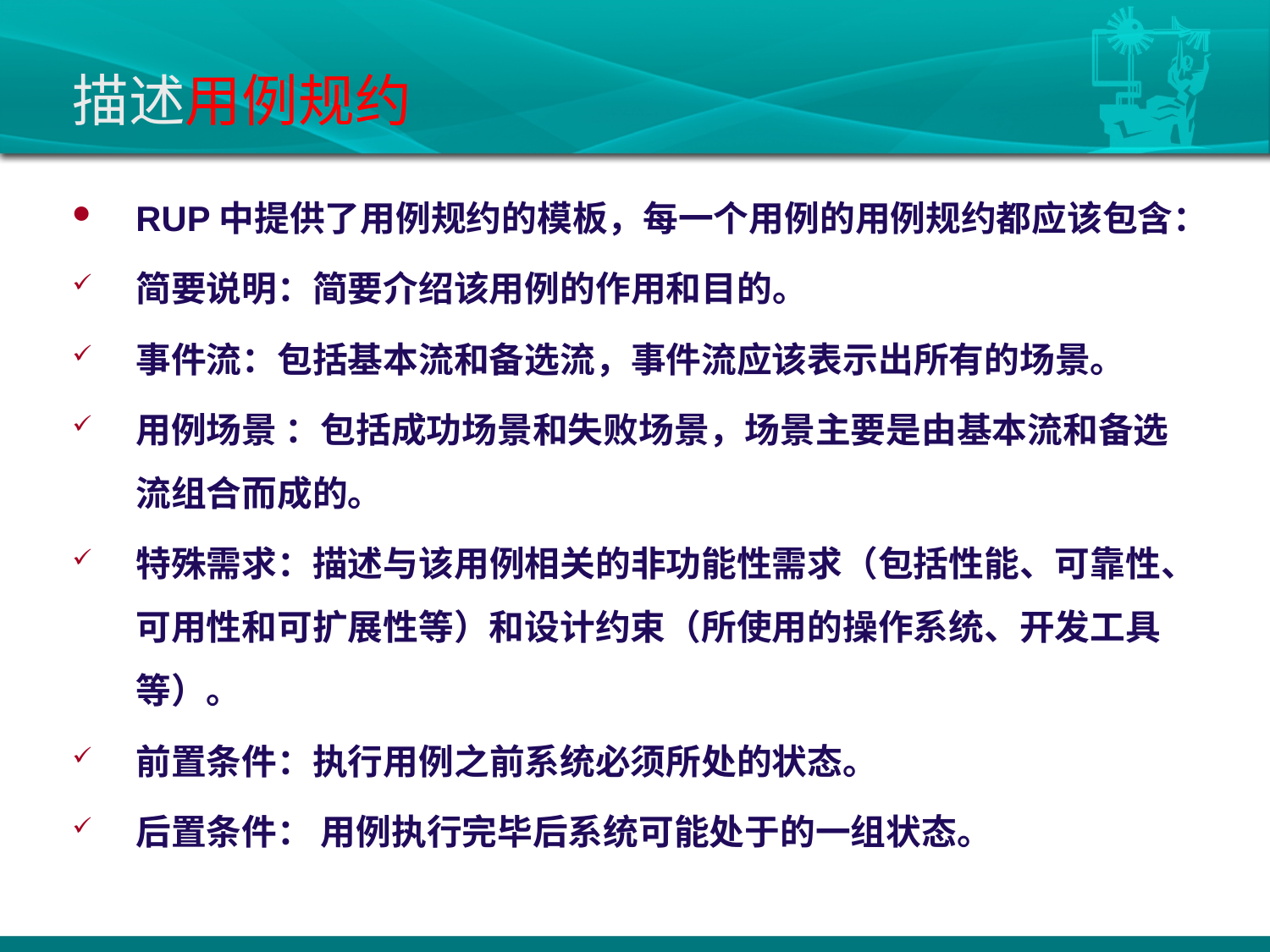

# 描述用例规约
RUP中提供了用例规约的模板，每一个用例的用例规约都应该包含：
简要说明：简要介绍该用例的作用和目的。
事件流：包括基本流和备选流，事件流应该表示出所有的场景。
用例场景 ：包括成功场景和失败场景，场景主要是由基本流和备选流组合而成的。
特殊需求：描述与该用例相关的非功能性需求（包括性能、可靠性、可用性和可扩展性等）和设计约束（所使用的操作系统、开发工具等）。
前置条件：执行用例之前系统必须所处的状态。
后置条件： 用例执行完毕后系统可能处于的一组状态。